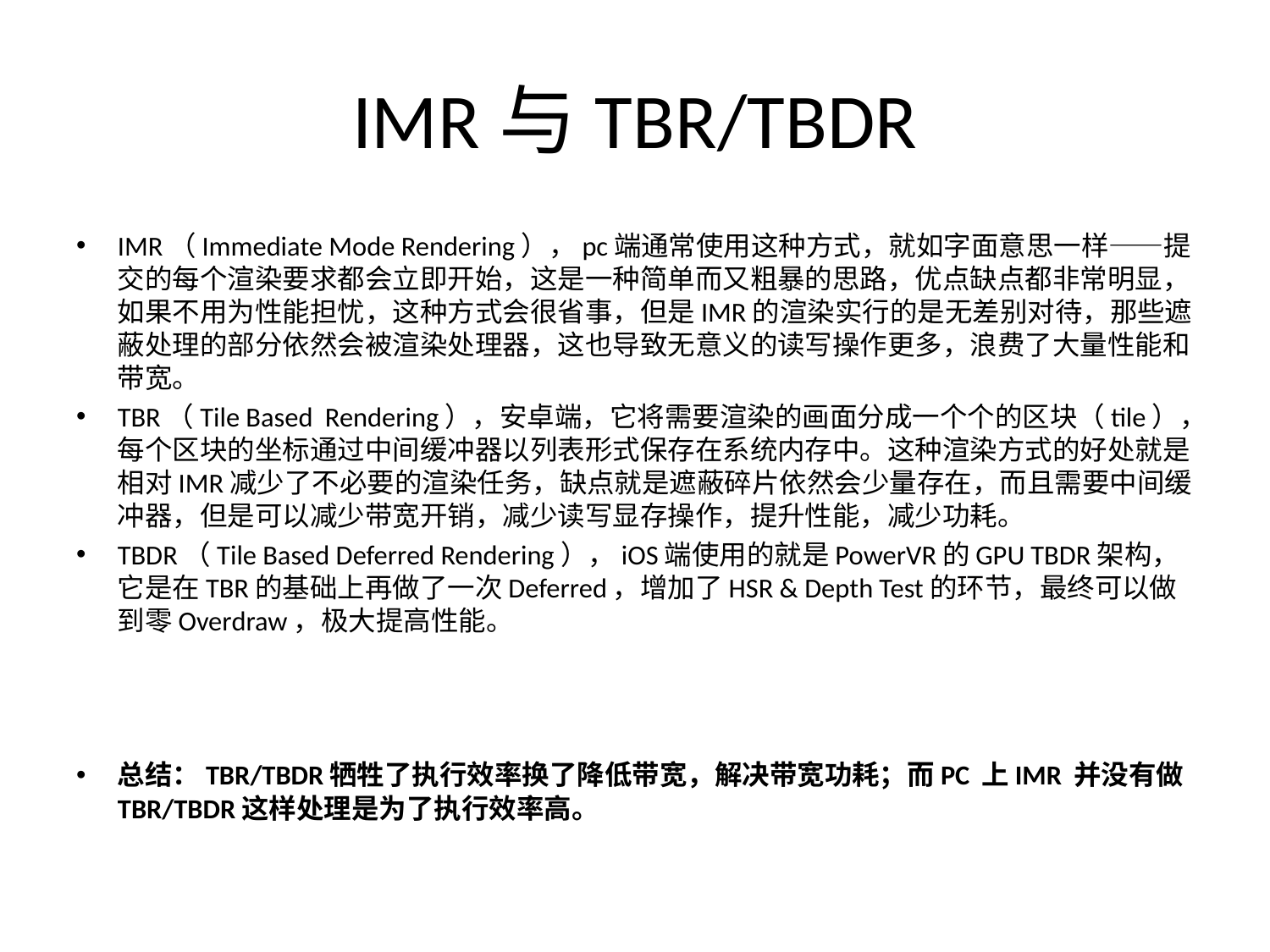

# IMR与TBR/TBDR
IMR（Immediate Mode Rendering），pc端通常使用这种方式，就如字面意思一样——提交的每个渲染要求都会立即开始，这是一种简单而又粗暴的思路，优点缺点都非常明显，如果不用为性能担忧，这种方式会很省事，但是IMR的渲染实行的是无差别对待，那些遮蔽处理的部分依然会被渲染处理器，这也导致无意义的读写操作更多，浪费了大量性能和带宽。
TBR（Tile Based  Rendering），安卓端，它将需要渲染的画面分成一个个的区块（tile），每个区块的坐标通过中间缓冲器以列表形式保存在系统内存中。这种渲染方式的好处就是相对IMR减少了不必要的渲染任务，缺点就是遮蔽碎片依然会少量存在，而且需要中间缓冲器，但是可以减少带宽开销，减少读写显存操作，提升性能，减少功耗。
TBDR（Tile Based Deferred Rendering），iOS端使用的就是PowerVR的GPU TBDR架构，它是在TBR的基础上再做了一次Deferred，增加了HSR & Depth Test的环节，最终可以做到零Overdraw，极大提高性能。

总结：TBR/TBDR牺牲了执行效率换了降低带宽，解决带宽功耗；而PC 上IMR 并没有做TBR/TBDR这样处理是为了执行效率高。